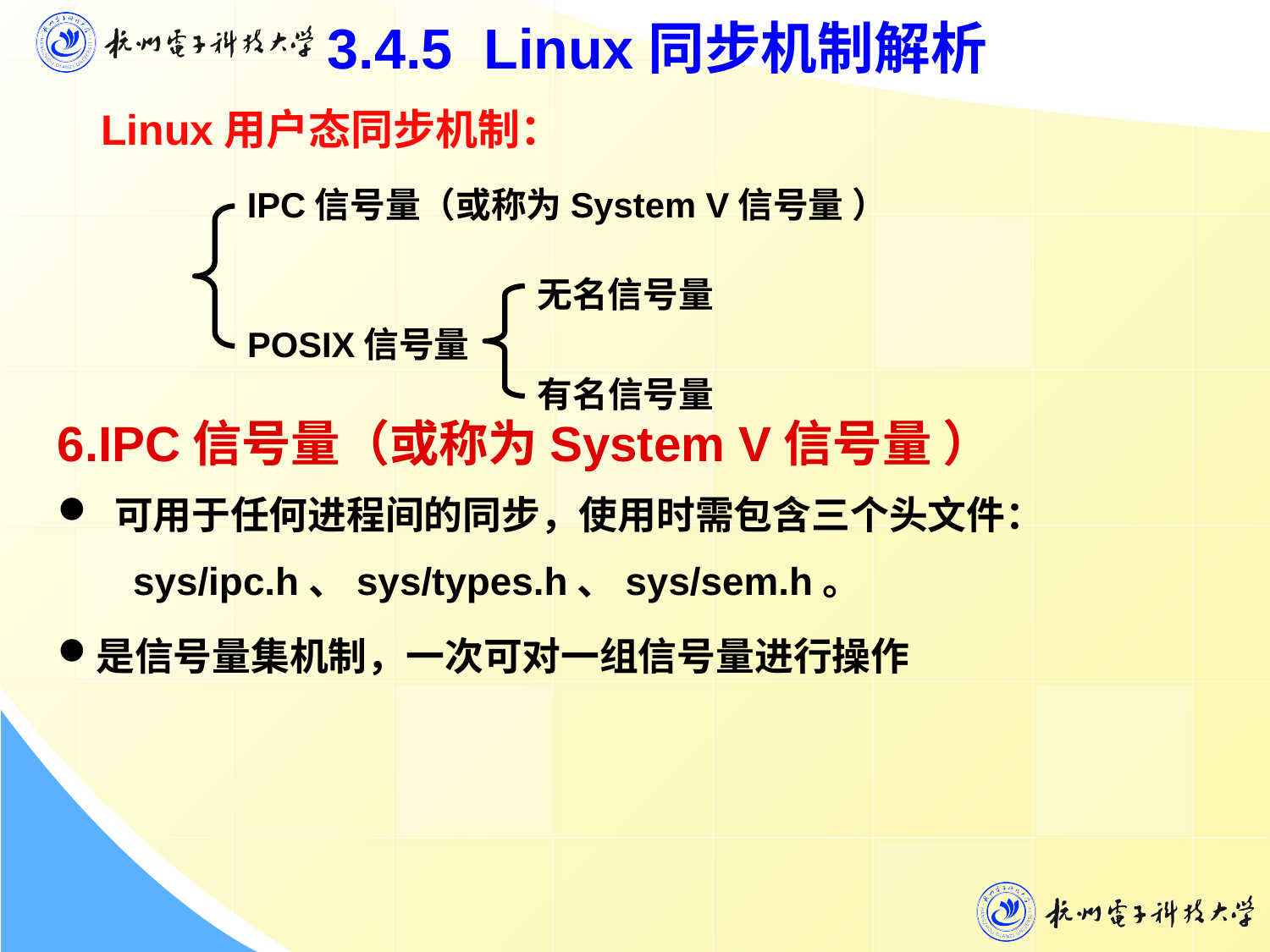

3.4.5  Linux同步机制解析
Linux用户态同步机制：
IPC信号量（或称为System V信号量 ）

无名信号量

POSIX信号量
有名信号量
6.IPC信号量（或称为System V信号量 ）
 可用于任何进程间的同步，使用时需包含三个头文件：
       sys/ipc.h、sys/types.h、sys/sem.h。
是信号量集机制，一次可对一组信号量进行操作